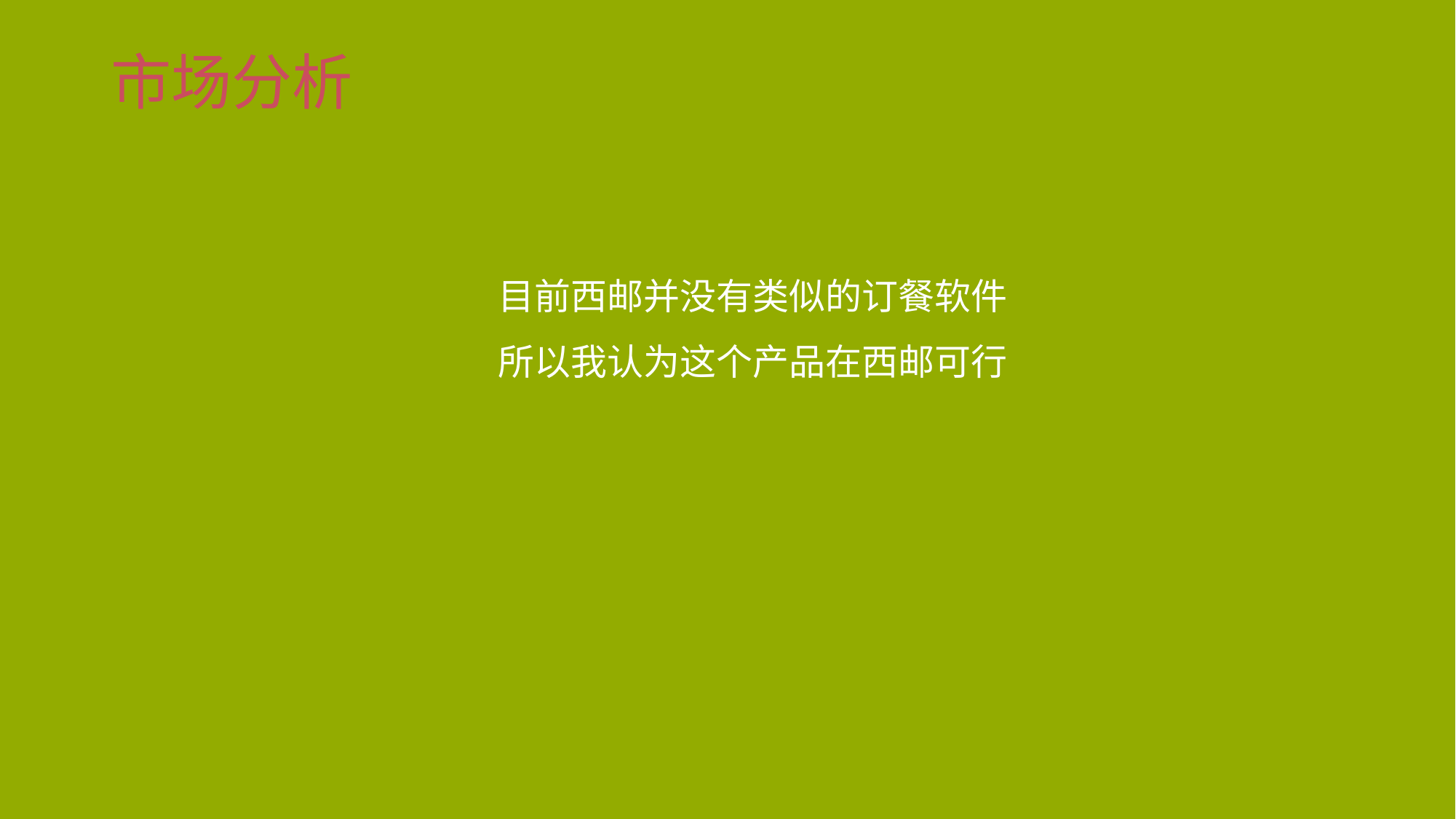

# 市场分析
目前西邮并没有类似的订餐软件
所以我认为这个产品在西邮可行